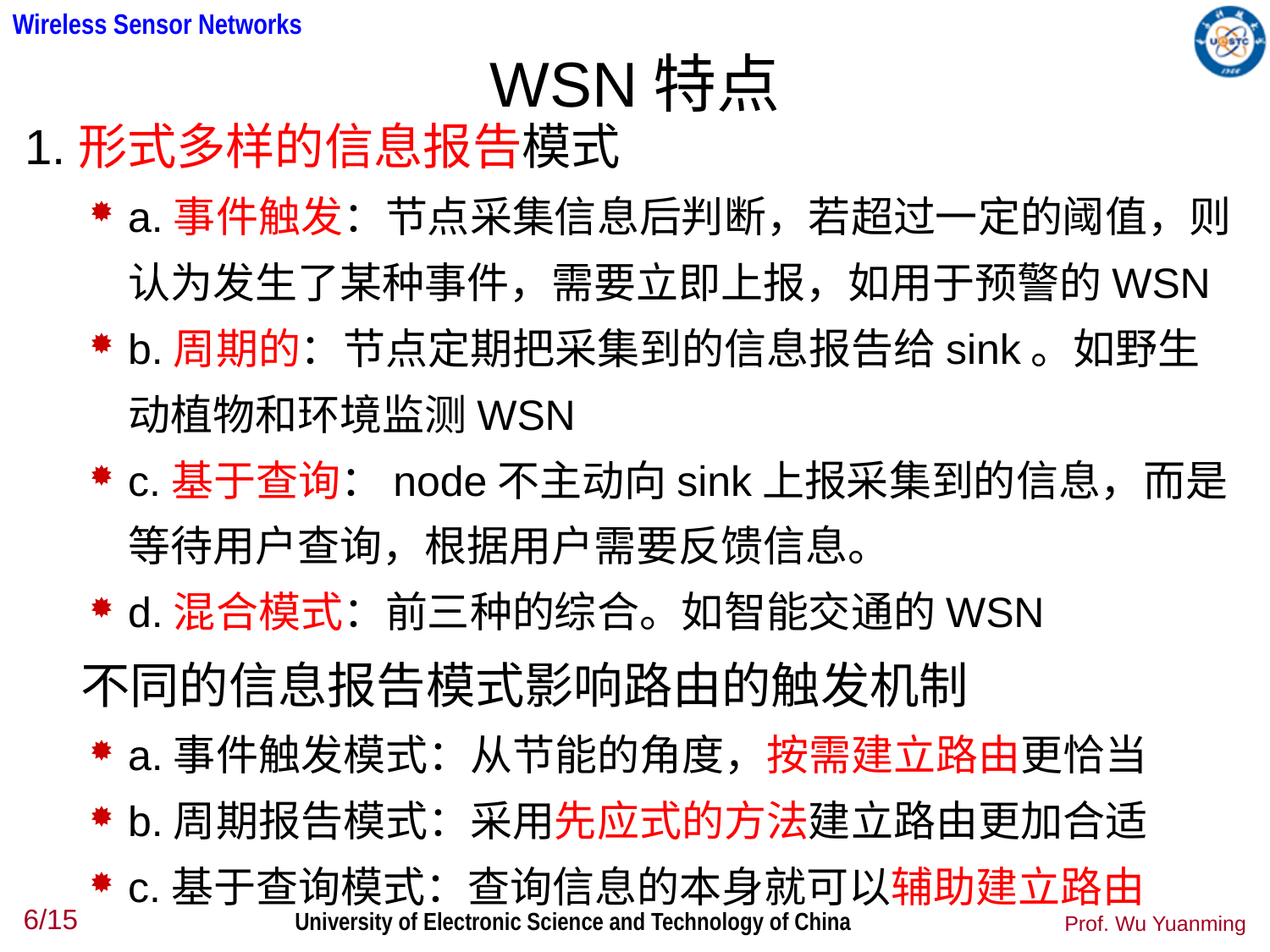

# WSN特点
1.形式多样的信息报告模式
a.事件触发：节点采集信息后判断，若超过一定的阈值，则认为发生了某种事件，需要立即上报，如用于预警的WSN
b.周期的：节点定期把采集到的信息报告给sink。如野生动植物和环境监测WSN
c.基于查询：node不主动向sink上报采集到的信息，而是等待用户查询，根据用户需要反馈信息。
d.混合模式：前三种的综合。如智能交通的WSN
    不同的信息报告模式影响路由的触发机制
a.事件触发模式：从节能的角度，按需建立路由更恰当
b.周期报告模式：采用先应式的方法建立路由更加合适
c.基于查询模式：查询信息的本身就可以辅助建立路由
6/15
Prof. Wu Yuanming